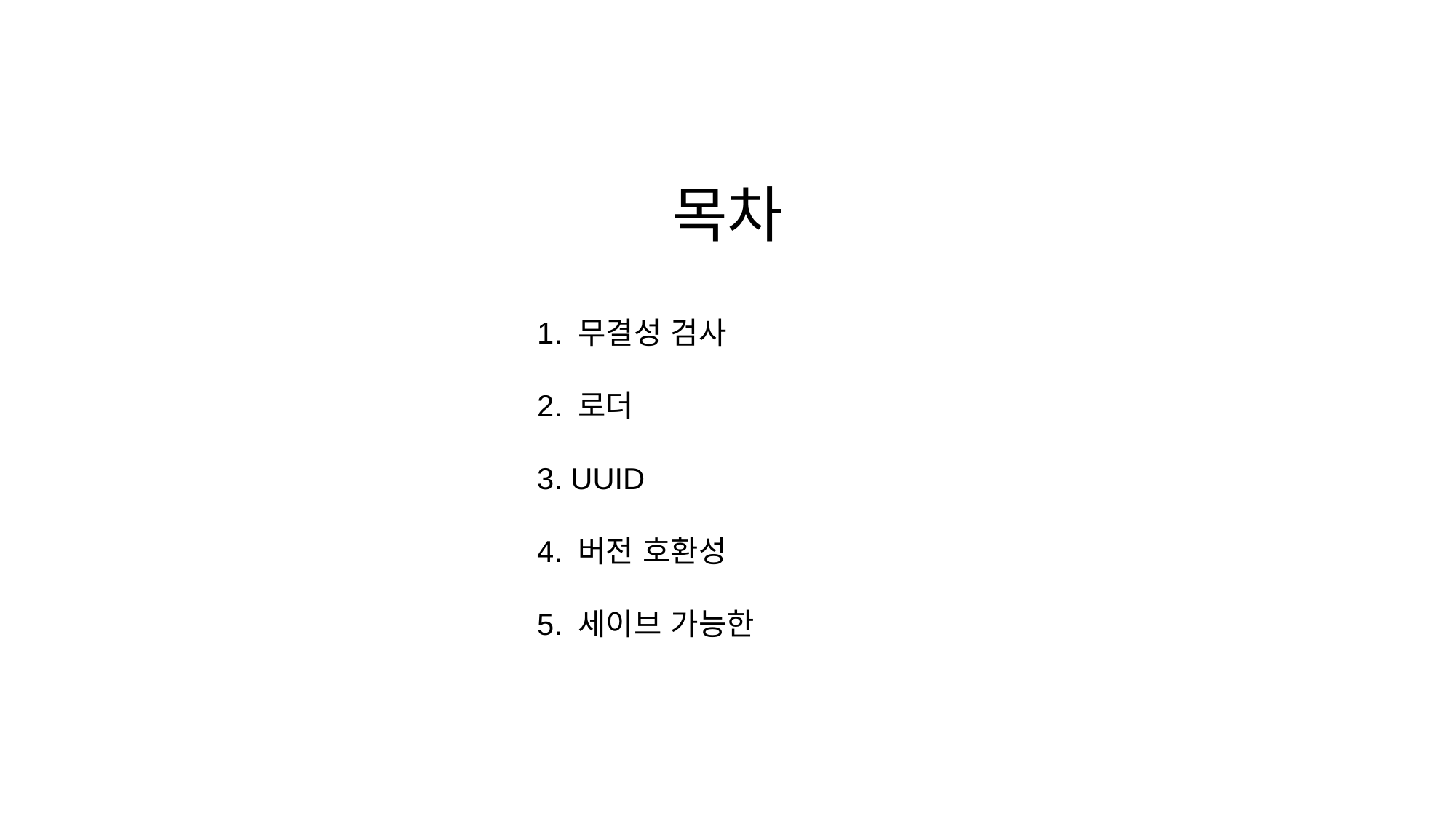

목차
1. 무결성 검사

2. 로더
3. UUID

4. 버전 호환성

5. 세이브 가능한